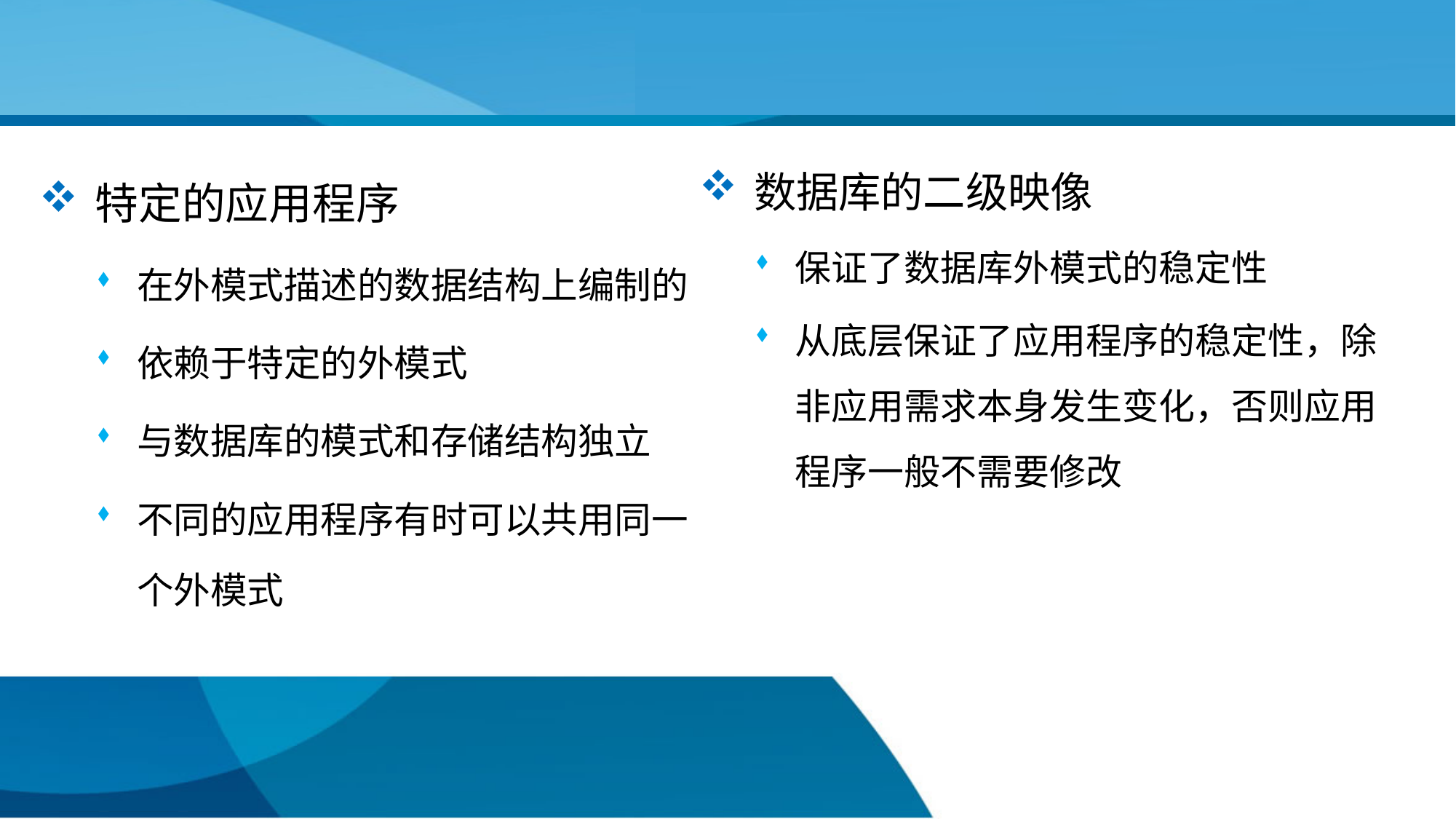

#
数据库的二级映像
保证了数据库外模式的稳定性
从底层保证了应用程序的稳定性，除非应用需求本身发生变化，否则应用程序一般不需要修改
特定的应用程序
在外模式描述的数据结构上编制的
依赖于特定的外模式
与数据库的模式和存储结构独立
不同的应用程序有时可以共用同一个外模式